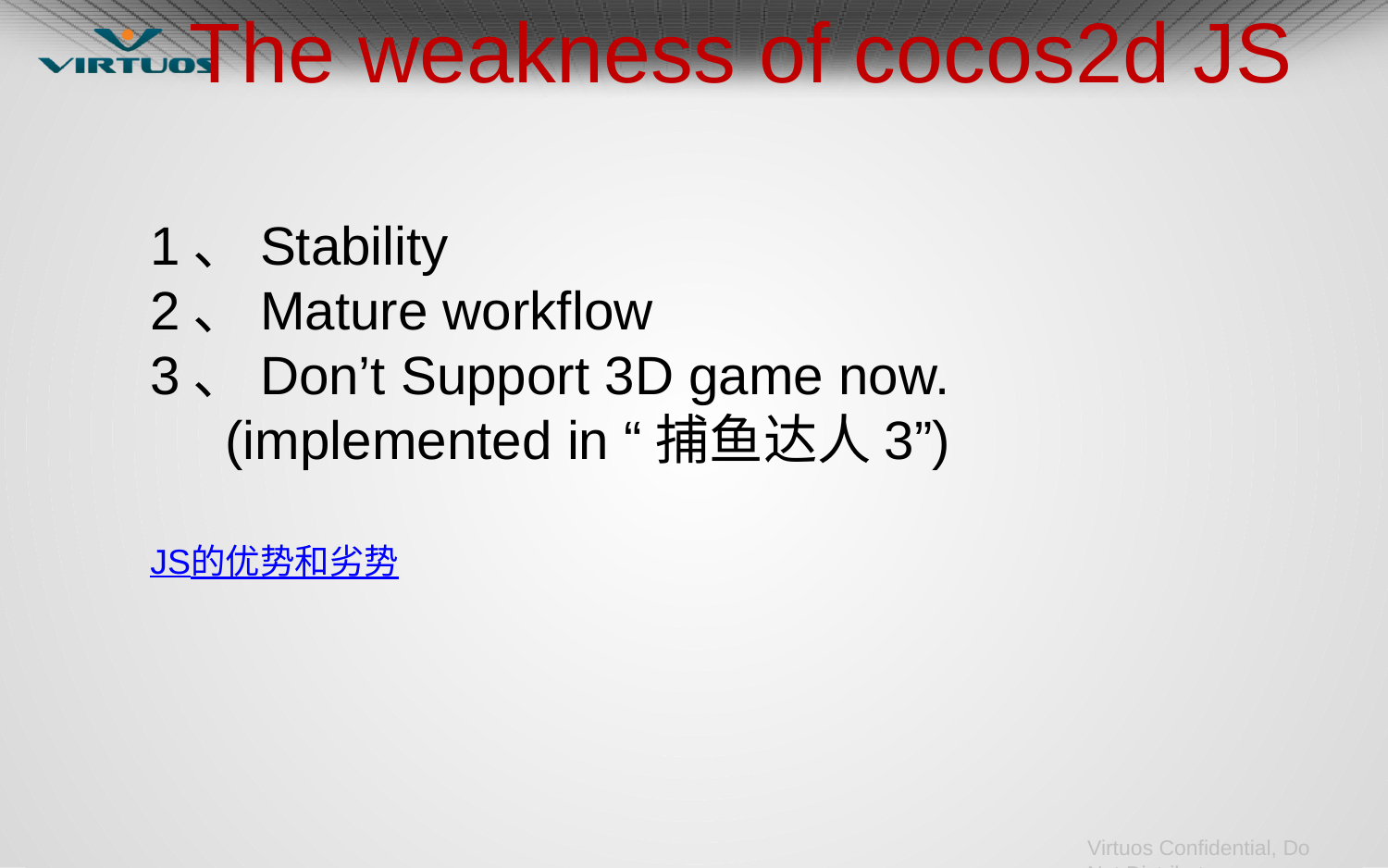

# The weakness of cocos2d JS
1、Stability
2、Mature workflow
3、Don’t Support 3D game now.
     (implemented in “捕鱼达人3”)

JS的优势和劣势